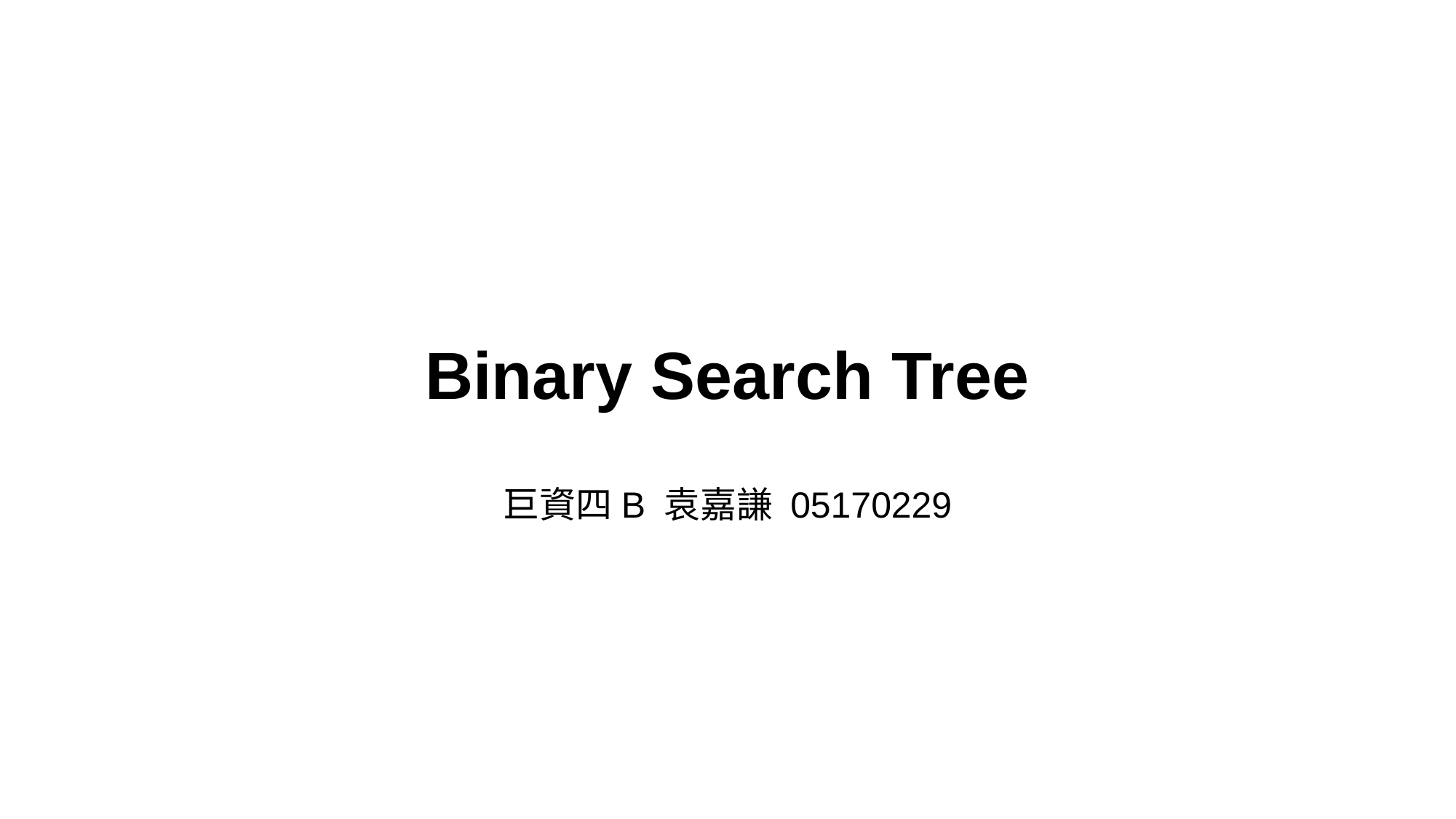

# Binary Search Tree
巨資四B 袁嘉謙 05170229